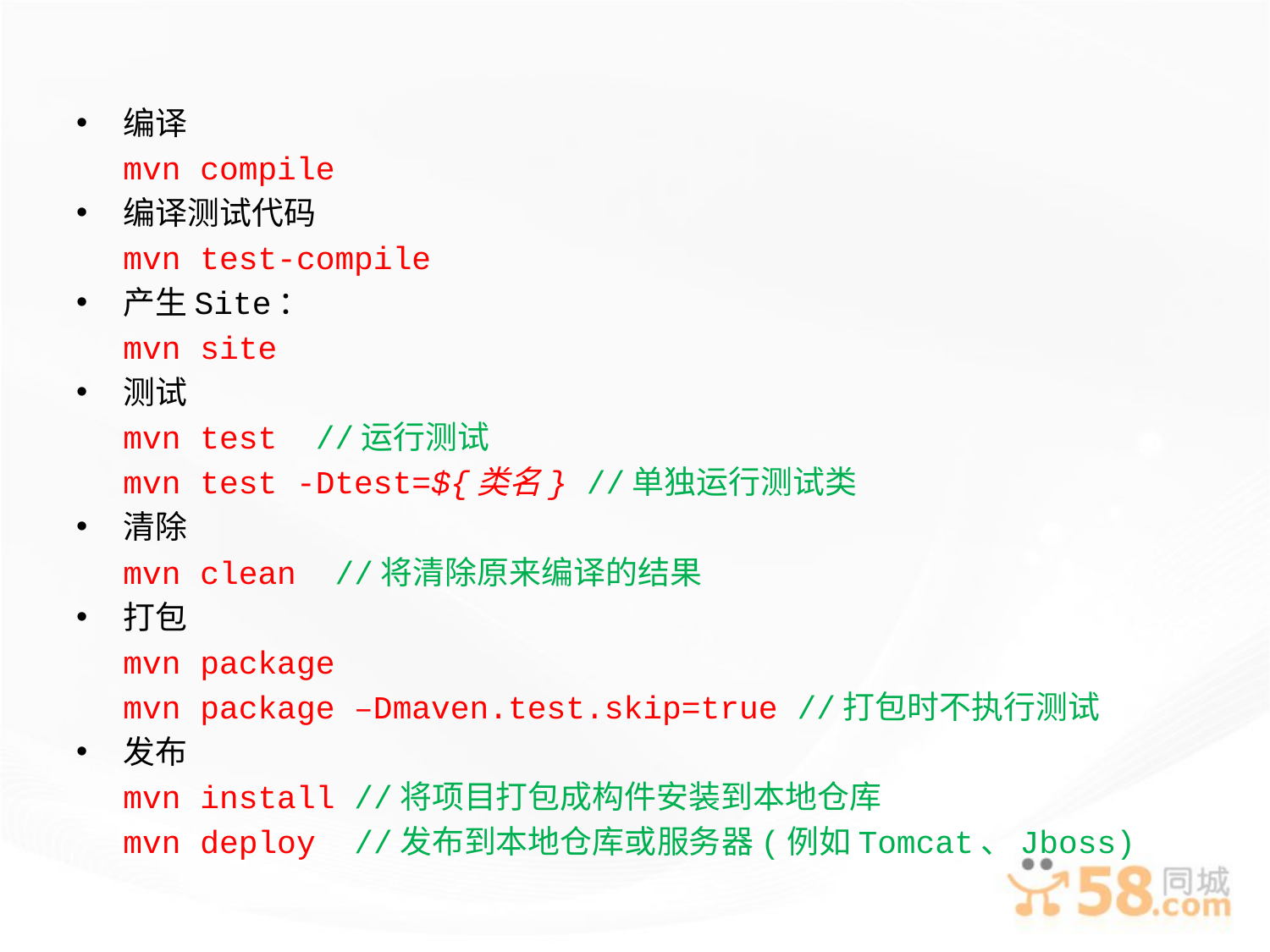

编译
mvn compile
编译测试代码
mvn test-compile
产生Site：
mvn site
测试
mvn test  //运行测试
mvn test -Dtest=${类名} //单独运行测试类
清除
mvn clean  //将清除原来编译的结果
打包
mvn package
mvn package –Dmaven.test.skip=true //打包时不执行测试
发布
mvn install //将项目打包成构件安装到本地仓库
mvn deploy  //发布到本地仓库或服务器(例如Tomcat、Jboss)